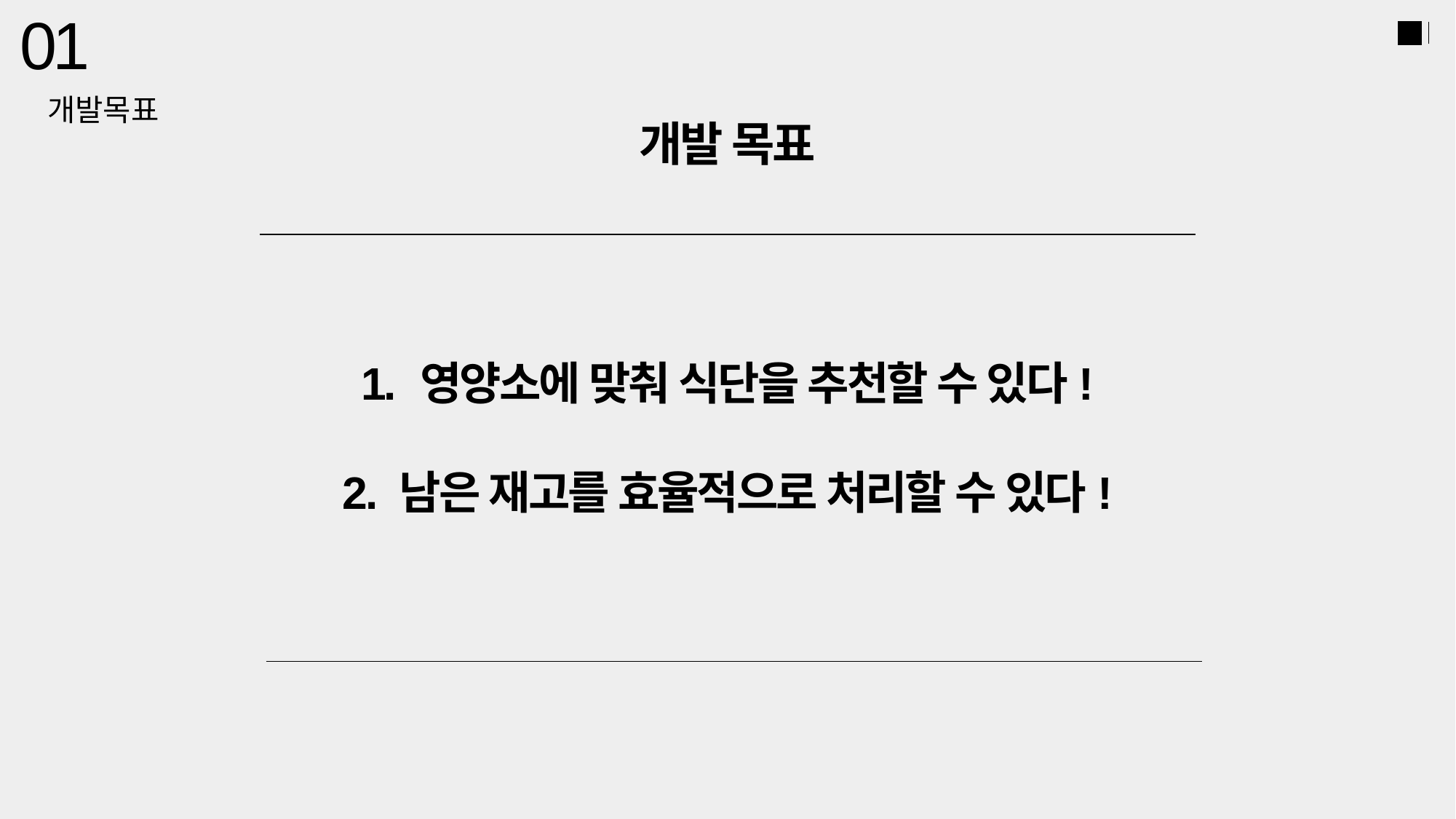

01
개발목표

개발 목표
1. 영양소에 맞춰 식단을 추천할 수 있다!

2. 남은 재고를 효율적으로 처리할 수 있다!